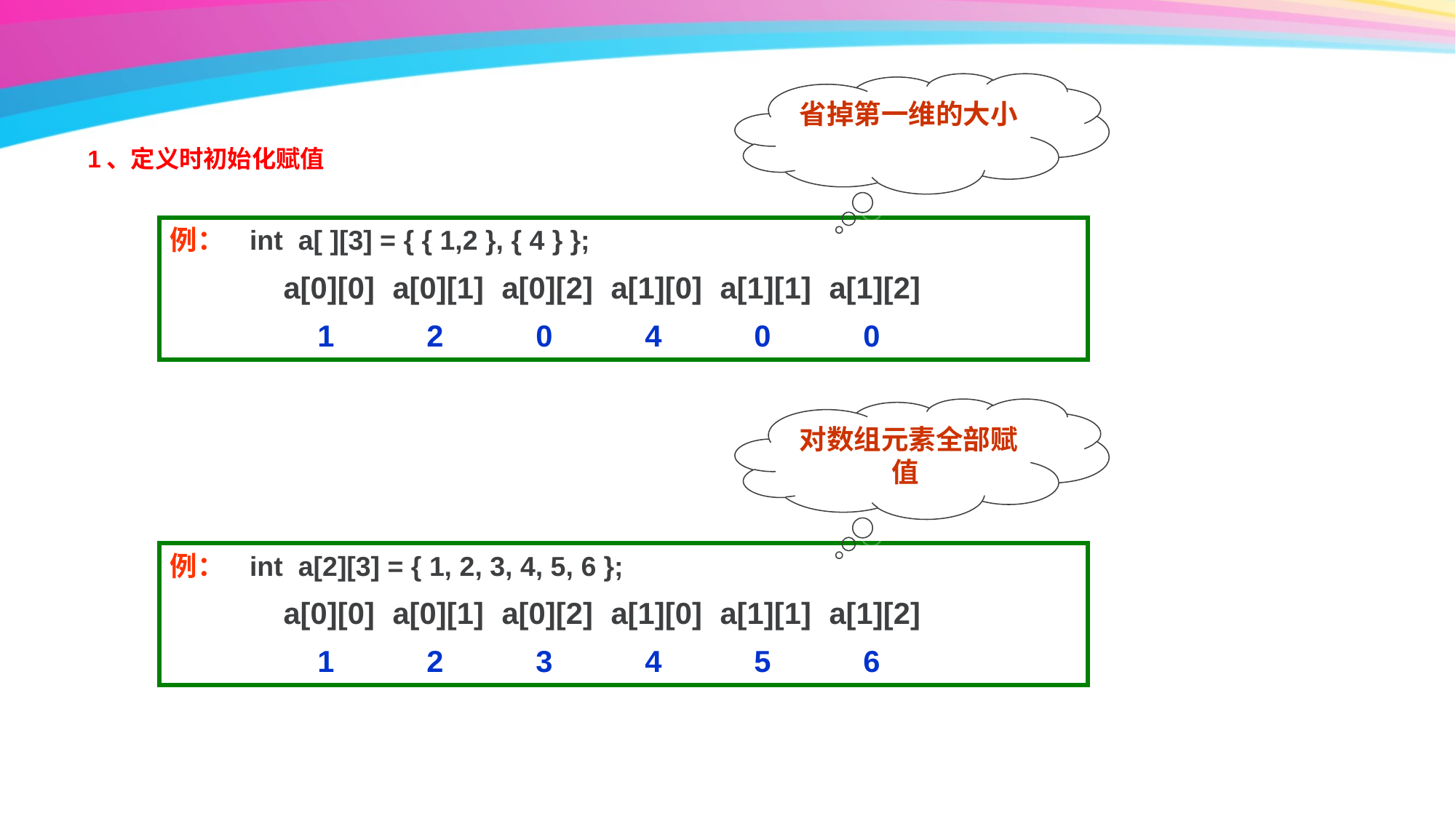

省掉第一维的大小
例：   int  a[ ][3] = { { 1,2 }, { 4 } };

a[0][0]	a[0][1]	a[0][2]	a[1][0]	a[1][1]	a[1][2]
1	2	0	4	0	0
1、定义时初始化赋值
对数组元素全部赋值
例：   int  a[2][3] = { 1, 2, 3, 4, 5, 6 };

a[0][0]	a[0][1]	a[0][2]	a[1][0]	a[1][1]	a[1][2]
1	2	3	4	5	6